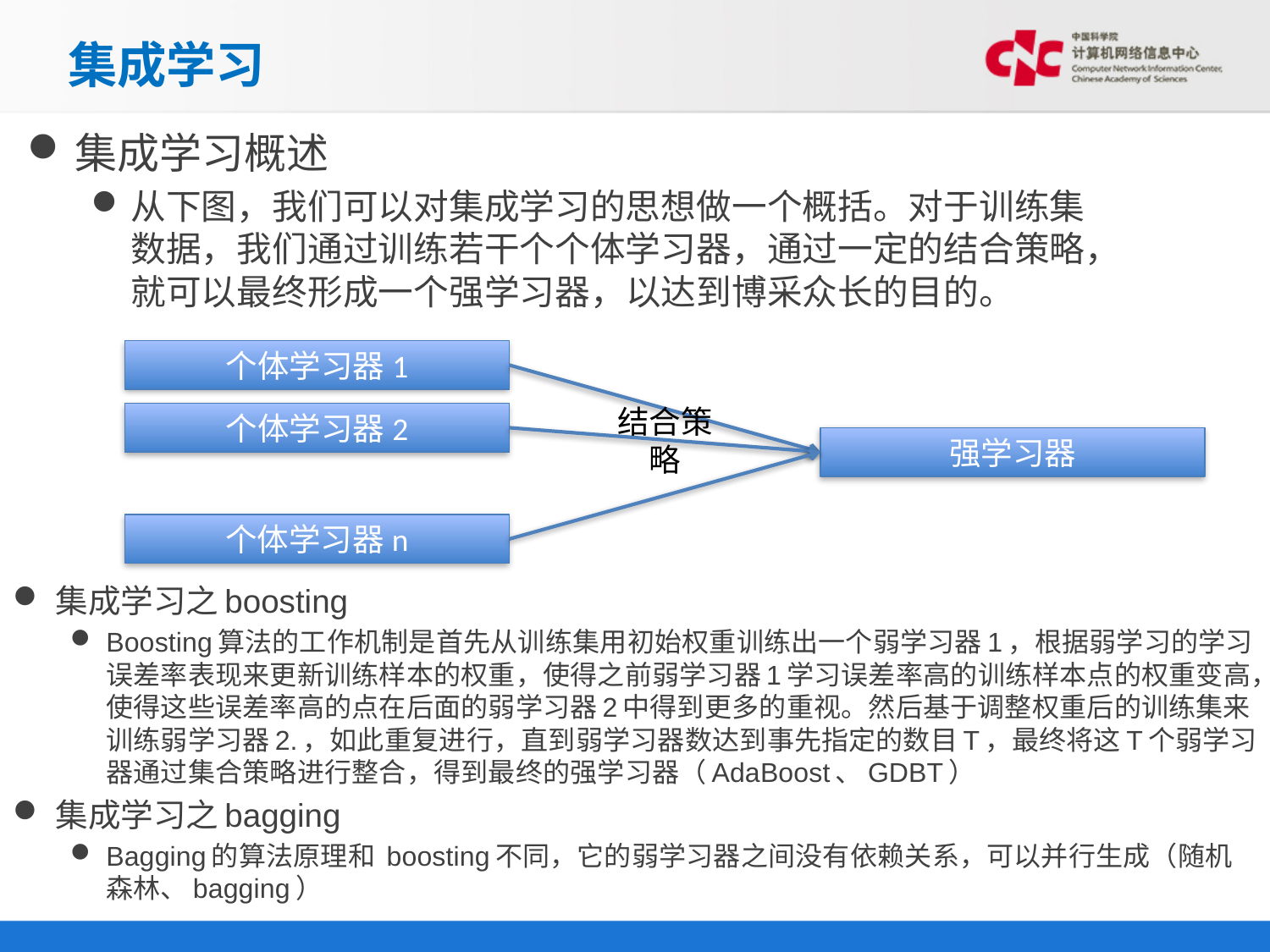

# 集成学习
集成学习概述
从下图，我们可以对集成学习的思想做一个概括。对于训练集数据，我们通过训练若干个个体学习器，通过一定的结合策略，就可以最终形成一个强学习器，以达到博采众长的目的。

个体学习器1
结合策略
个体学习器2
强学习器
个体学习器n
集成学习之boosting
Boosting算法的工作机制是首先从训练集用初始权重训练出一个弱学习器1，根据弱学习的学习误差率表现来更新训练样本的权重，使得之前弱学习器1学习误差率高的训练样本点的权重变高，使得这些误差率高的点在后面的弱学习器2中得到更多的重视。然后基于调整权重后的训练集来训练弱学习器2.，如此重复进行，直到弱学习器数达到事先指定的数目T，最终将这T个弱学习器通过集合策略进行整合，得到最终的强学习器（AdaBoost、GDBT）
集成学习之bagging
Bagging的算法原理和 boosting不同，它的弱学习器之间没有依赖关系，可以并行生成（随机森林、bagging）